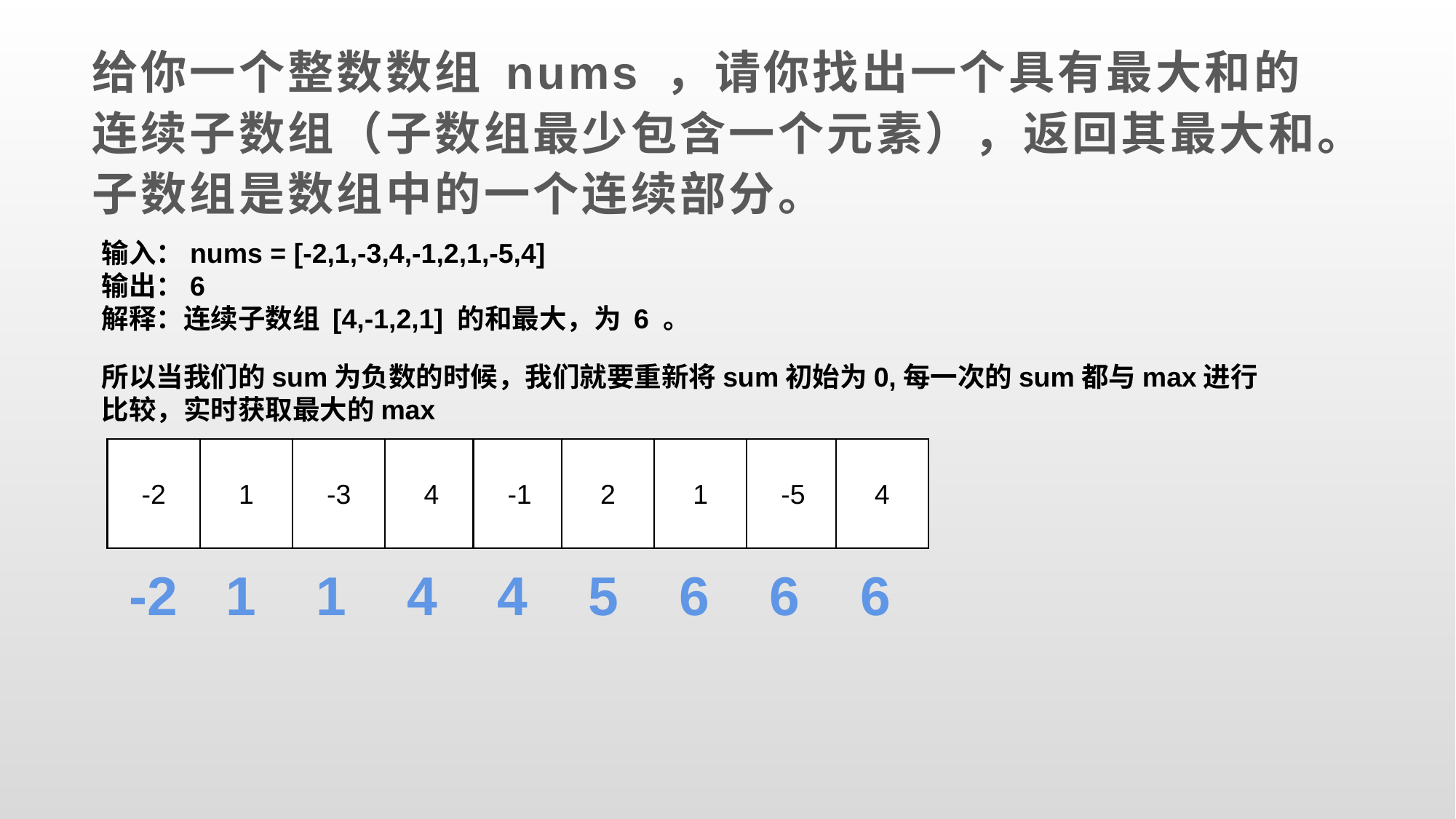

给你一个整数数组 nums ，请你找出一个具有最大和的连续子数组（子数组最少包含一个元素），返回其最大和。子数组是数组中的一个连续部分。

输入：nums = [-2,1,-3,4,-1,2,1,-5,4]
输出：6
解释：连续子数组 [4,-1,2,1] 的和最大，为 6 。
所以当我们的sum为负数的时候，我们就要重新将sum初始为0,每一次的sum都与max进行比较，实时获取最大的max
-2
1
-3
4
-1
2
1
-5
4
-2
 1    1    4    4    5    6    6    6